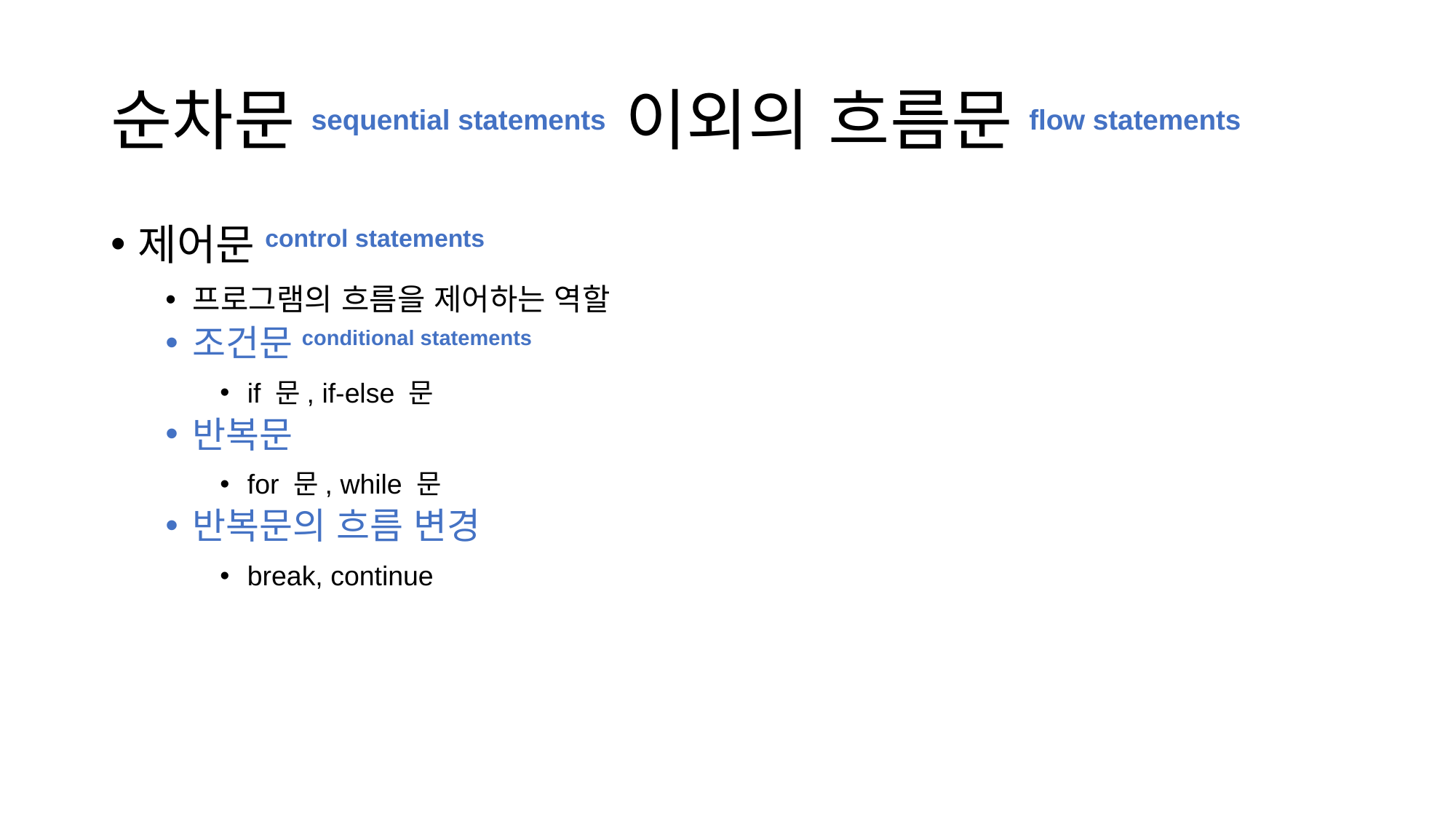

# 순차문sequential statements 이외의 흐름문flow statements
제어문control statements
프로그램의 흐름을 제어하는 역할
조건문conditional statements
if 문, if-else 문
반복문
for 문, while 문
반복문의 흐름 변경
break, continue